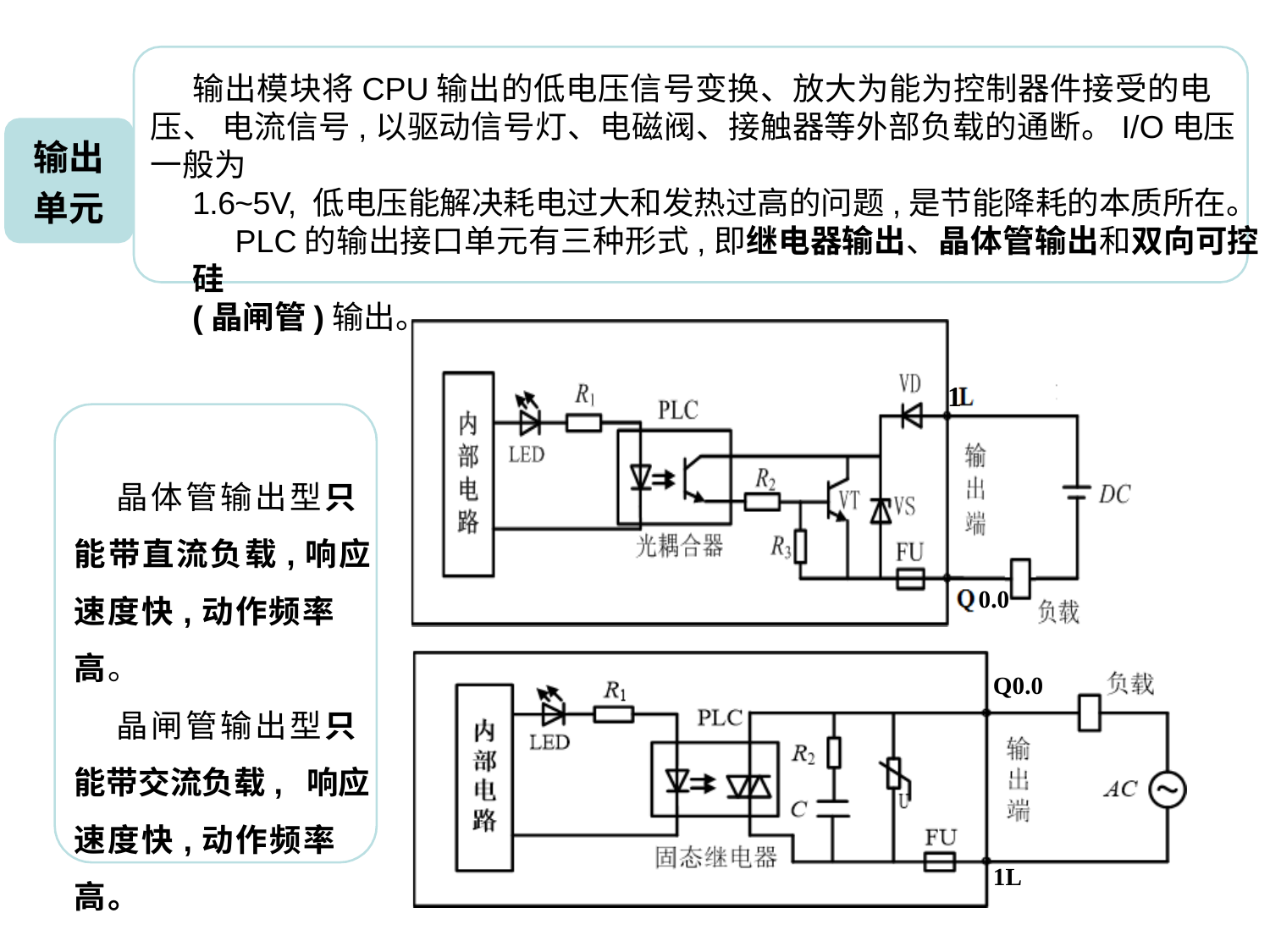

输出模块将CPU输出的低电压信号变换、放大为能为控制器件接受的电压、 电流信号,以驱动信号灯、电磁阀、接触器等外部负载的通断。I/O电压一般为
1.6~5V, 低电压能解决耗电过大和发热过高的问题,是节能降耗的本质所在。
PLC的输出接口单元有三种形式,即继电器输出、晶体管输出和双向可控硅
(晶闸管)输出。

输出
单元

1

晶体管输出型只 能带直流负载,响应 速度快,动作频率高。
晶闸管输出型只 能带交流负载, 响应 速度快,动作频率高。
0.0

Q0.0
1L